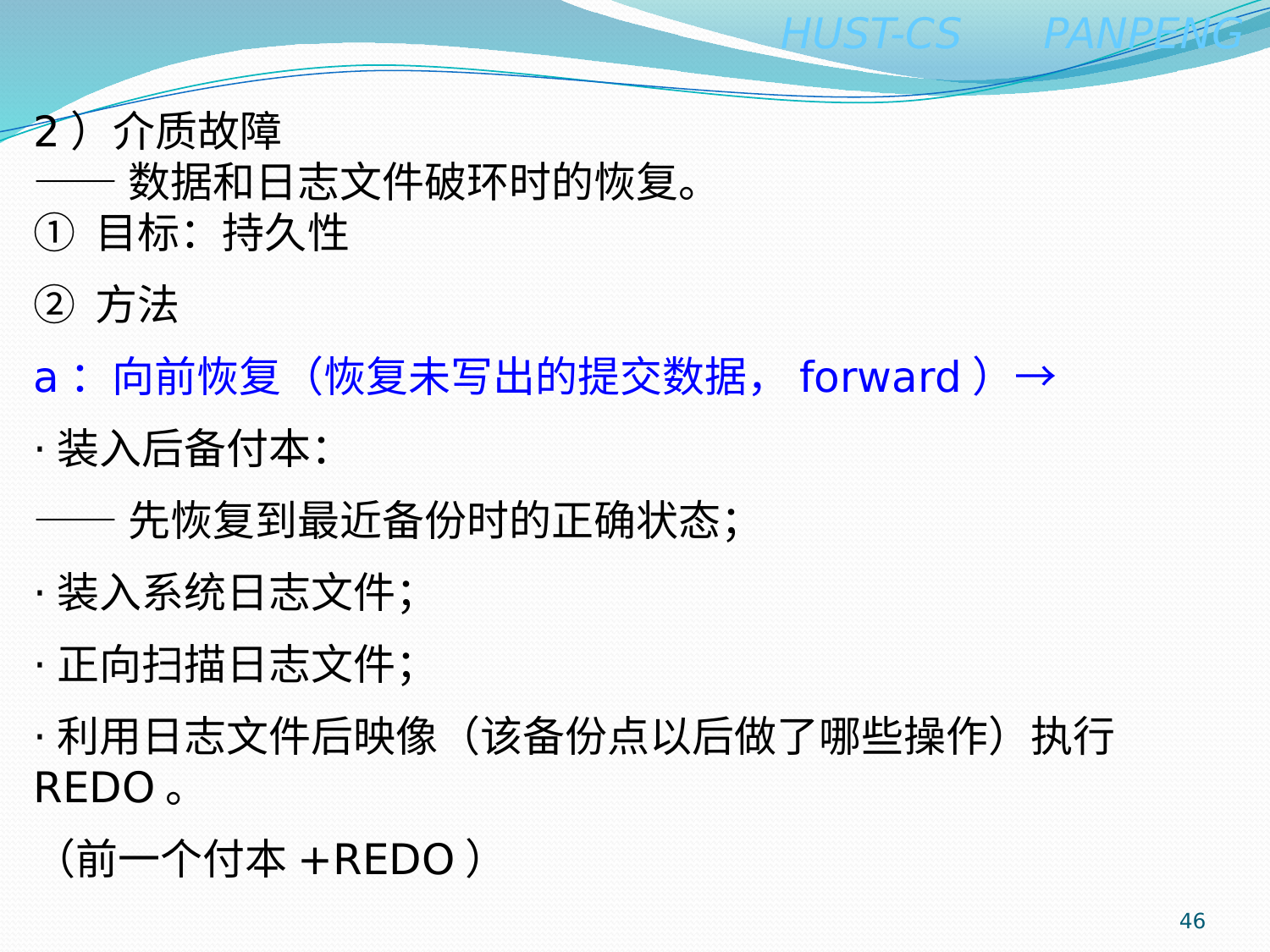

2）介质故障
——数据和日志文件破环时的恢复。
① 目标：持久性
② 方法
a：向前恢复（恢复未写出的提交数据，forward）→
·装入后备付本：
——先恢复到最近备份时的正确状态；
·装入系统日志文件；
·正向扫描日志文件；
·利用日志文件后映像（该备份点以后做了哪些操作）执行REDO。
（前一个付本+REDO）
46